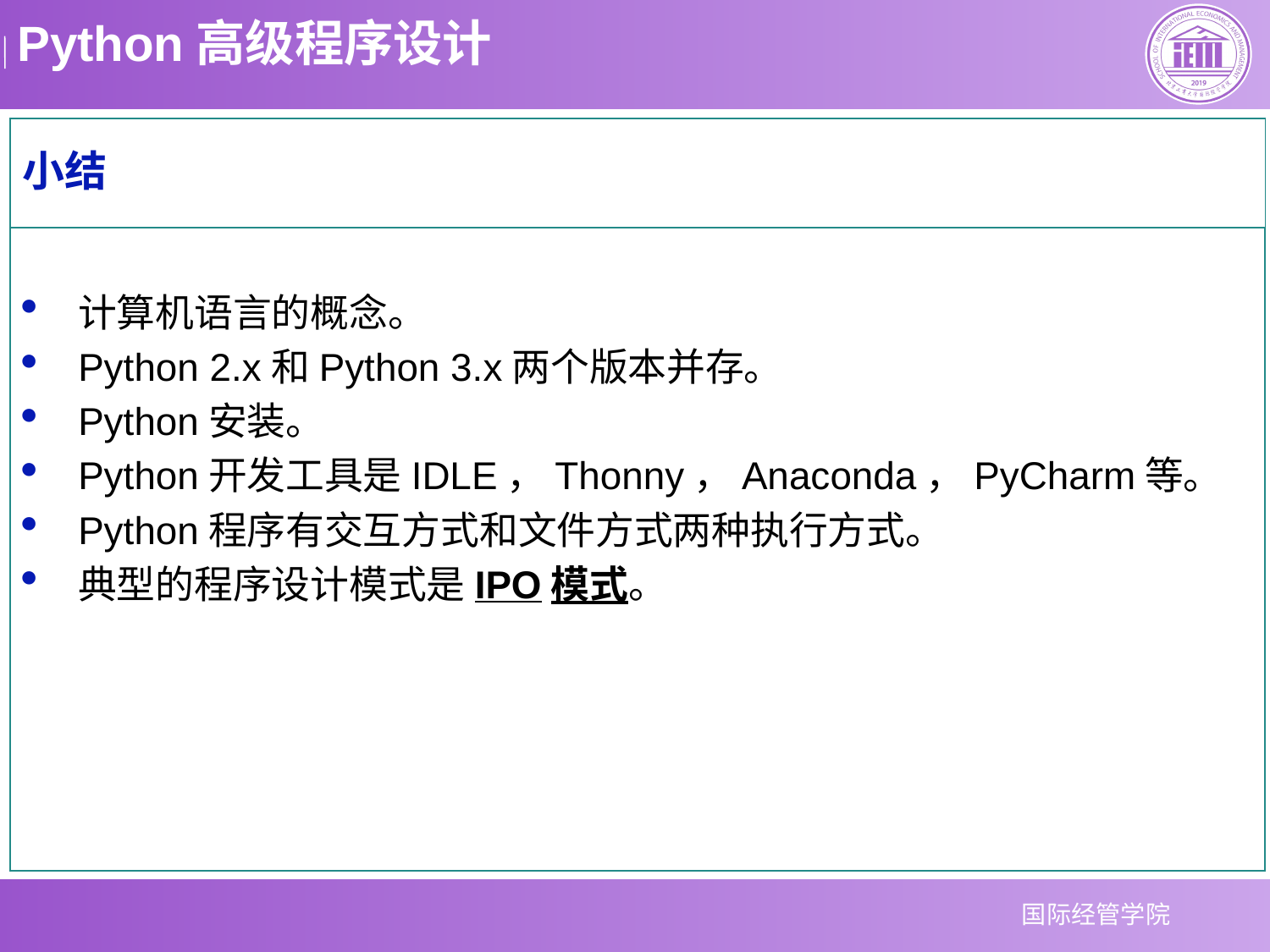

小结

计算机语言的概念。
Python 2.x和Python 3.x两个版本并存。
Python安装。
Python开发工具是IDLE，Thonny，Anaconda，PyCharm等。
Python程序有交互方式和文件方式两种执行方式。
典型的程序设计模式是IPO模式。